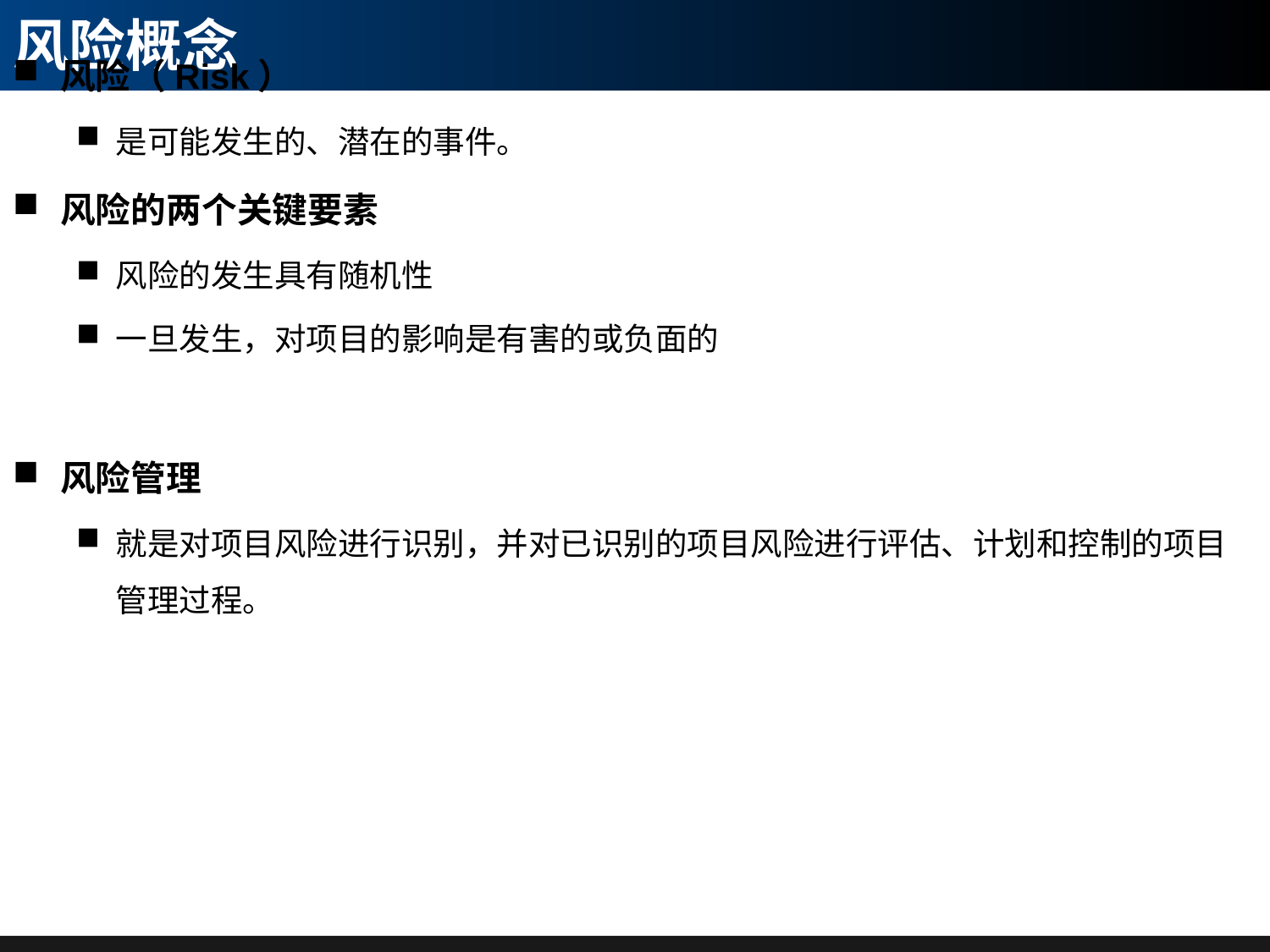

# 风险概念
风险（Risk）
是可能发生的、潜在的事件。
风险的两个关键要素
风险的发生具有随机性
一旦发生，对项目的影响是有害的或负面的

风险管理
就是对项目风险进行识别，并对已识别的项目风险进行评估、计划和控制的项目管理过程。